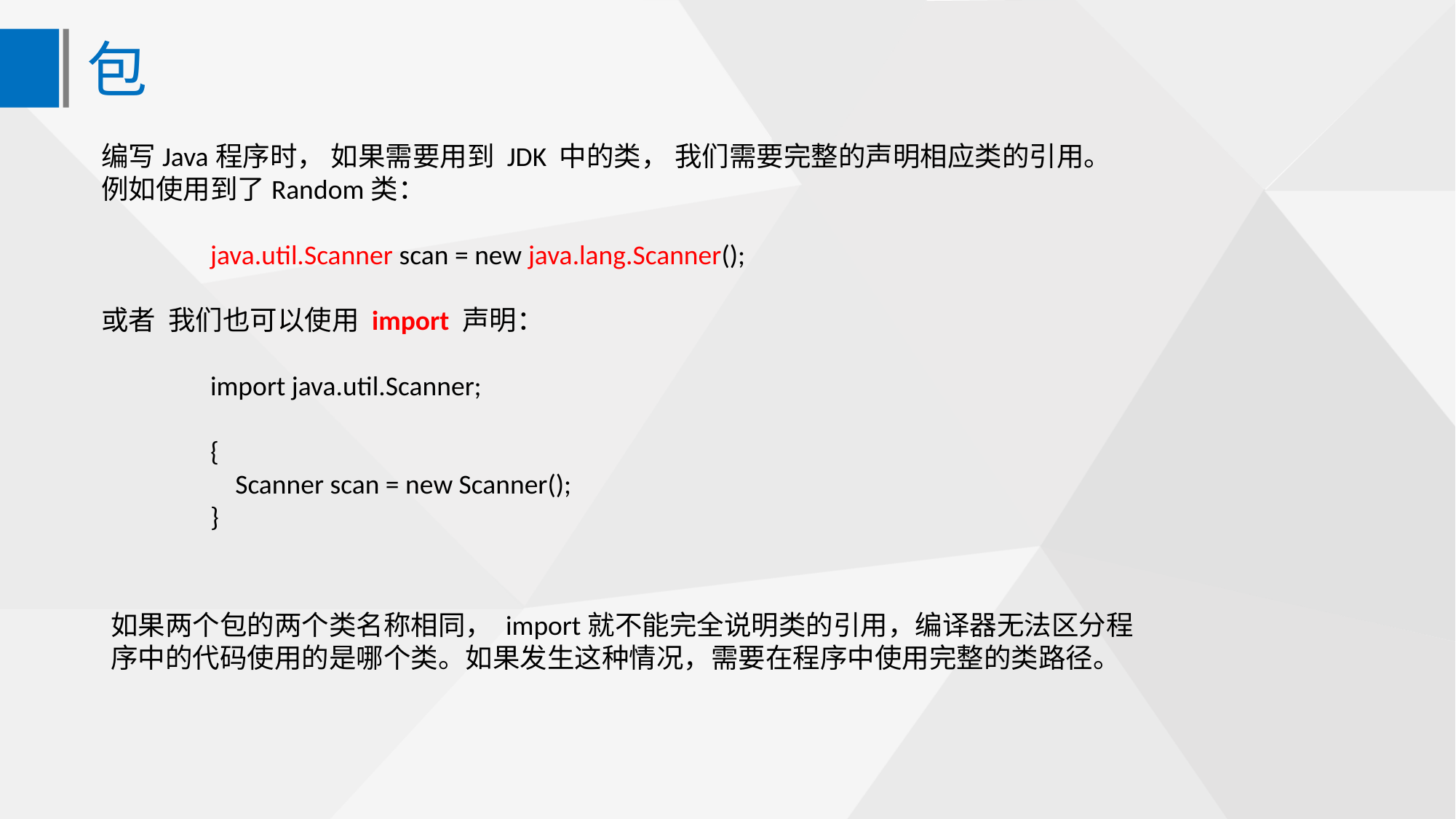

包

编写Java程序时， 如果需要用到 JDK 中的类， 我们需要完整的声明相应类的引用。
例如使用到了Random类：

	java.util.Scanner scan = new java.lang.Scanner();

或者  我们也可以使用 import 声明：

	import java.util.Scanner;

	{
	    Scanner scan = new Scanner();
	}
如果两个包的两个类名称相同， import就不能完全说明类的引用，编译器无法区分程序中的代码使用的是哪个类。如果发生这种情况，需要在程序中使用完整的类路径。